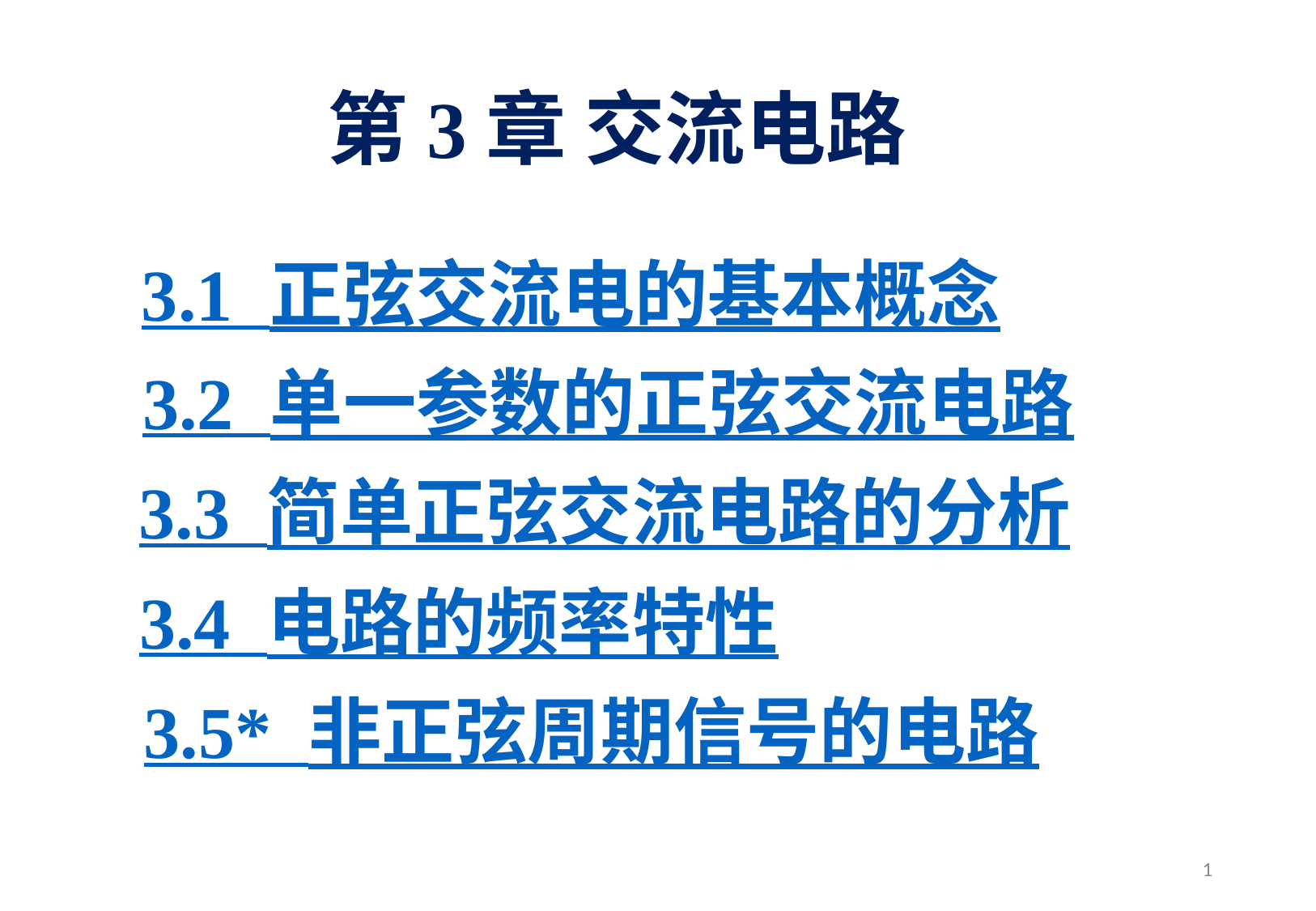

第3章 交流电路
3.1  正弦交流电的基本概念
3.2  单一参数的正弦交流电路
3.3  简单正弦交流电路的分析
3.4  电路的频率特性
3.5*  非正弦周期信号的电路
1